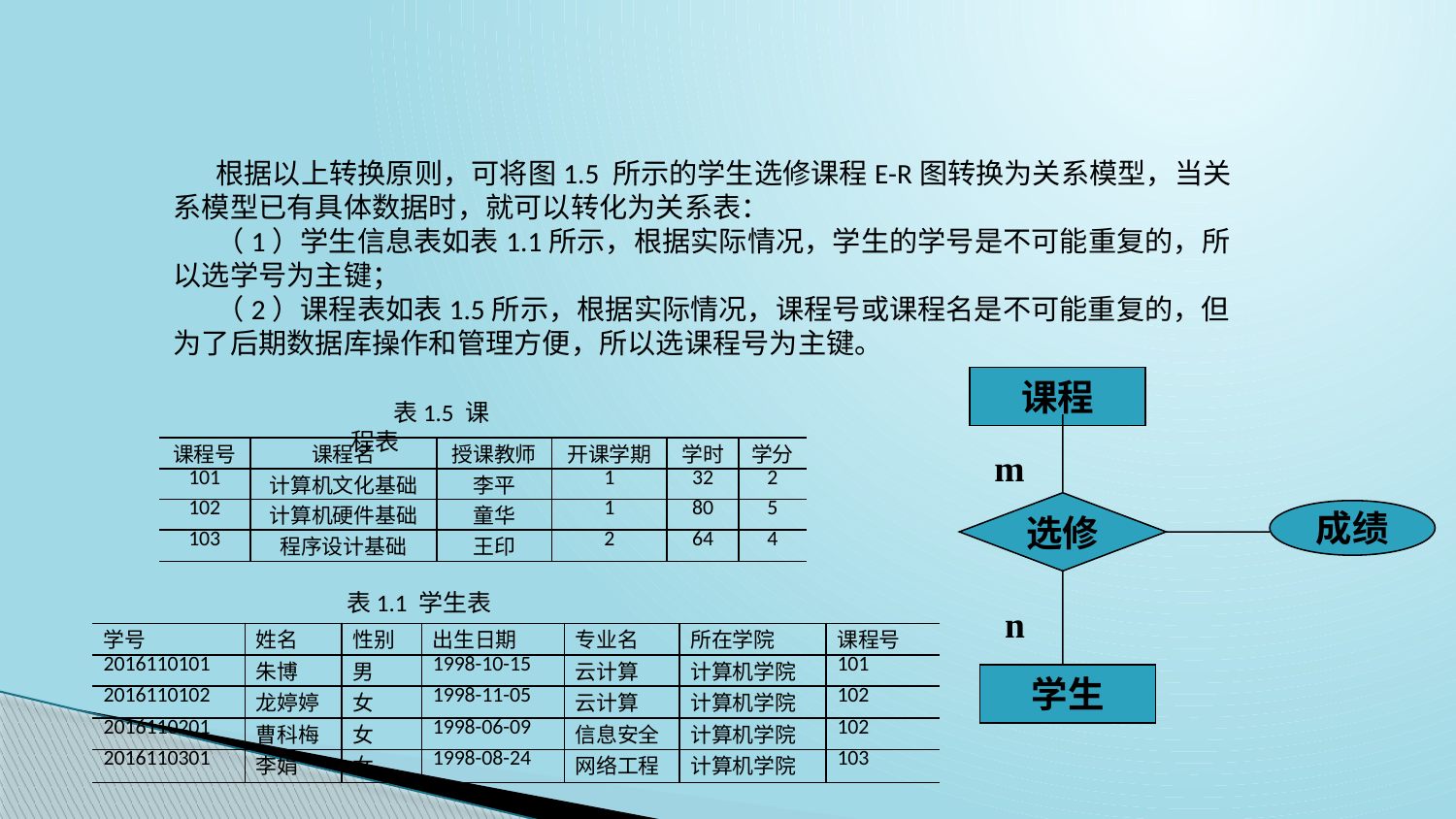

根据以上转换原则，可将图1.5 所示的学生选修课程E-R图转换为关系模型，当关系模型已有具体数据时，就可以转化为关系表：
（1）学生信息表如表1.1所示，根据实际情况，学生的学号是不可能重复的，所以选学号为主键；
（2）课程表如表1.5所示，根据实际情况，课程号或课程名是不可能重复的，但为了后期数据库操作和管理方便，所以选课程号为主键。
课程

m
选修

n
学生

成绩

表1.5 课程表
| 课程号 | 课程名 | 授课教师 | 开课学期 | 学时 | 学分 |
| --- | --- | --- | --- | --- | --- |
| 101 | 计算机文化基础 | 李平 | 1 | 32 | 2 |
| 102 | 计算机硬件基础 | 童华 | 1 | 80 | 5 |
| 103 | 程序设计基础 | 王印 | 2 | 64 | 4 |
表1.1 学生表
| 学号 | 姓名 | 性别 | 出生日期 | 专业名 | 所在学院 | 课程号 |
| --- | --- | --- | --- | --- | --- | --- |
| 2016110101 | 朱博 | 男 | 1998-10-15 | 云计算 | 计算机学院 | 101 |
| 2016110102 | 龙婷婷 | 女 | 1998-11-05 | 云计算 | 计算机学院 | 102 |
| 2016110201 | 曹科梅 | 女 | 1998-06-09 | 信息安全 | 计算机学院 | 102 |
| 2016110301 | 李娟 | 女 | 1998-08-24 | 网络工程 | 计算机学院 | 103 |
13